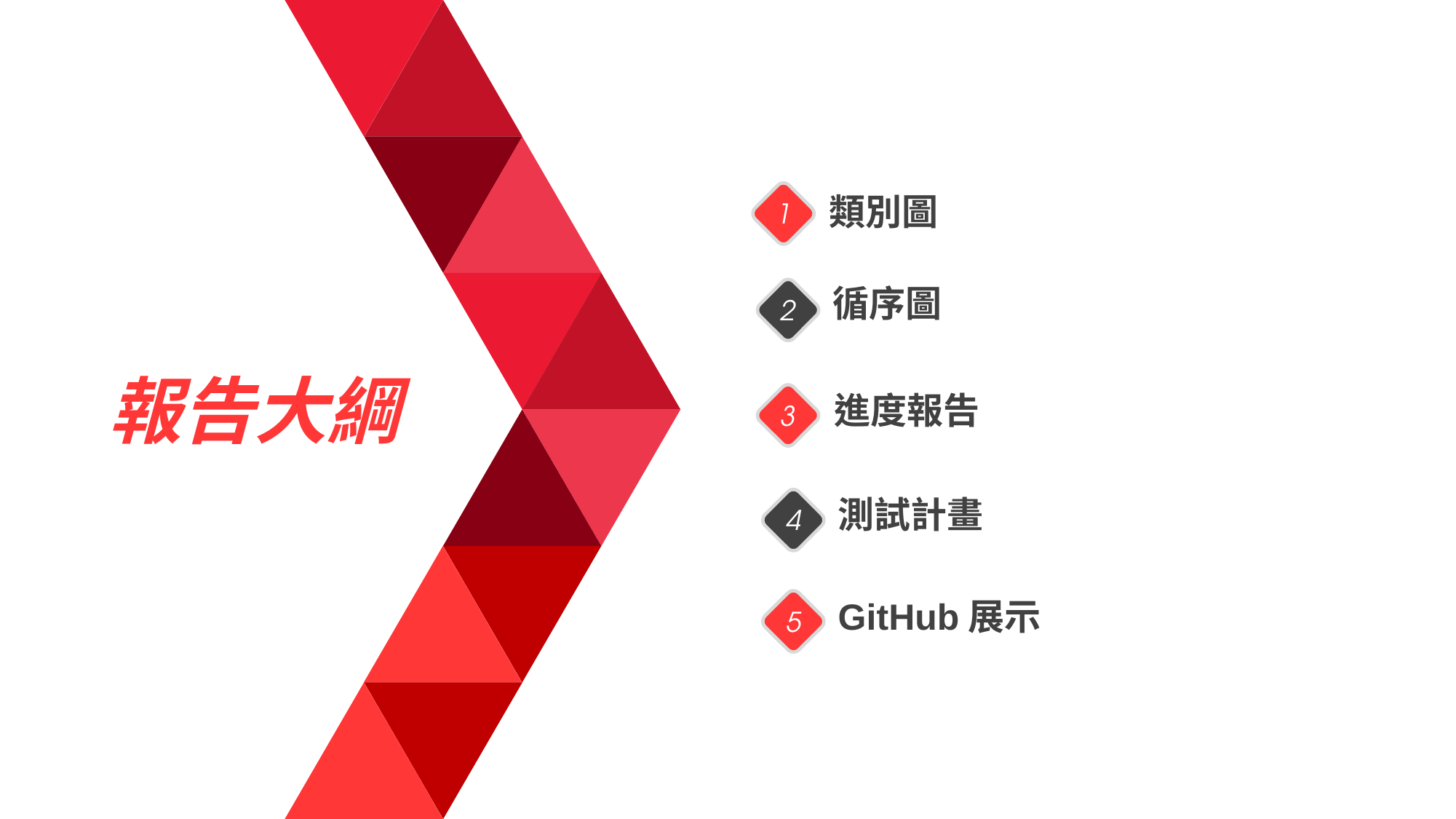

類別圖

1
循序圖

2
報告大綱
進度報告

3
測試計畫

4
GitHub展示

5